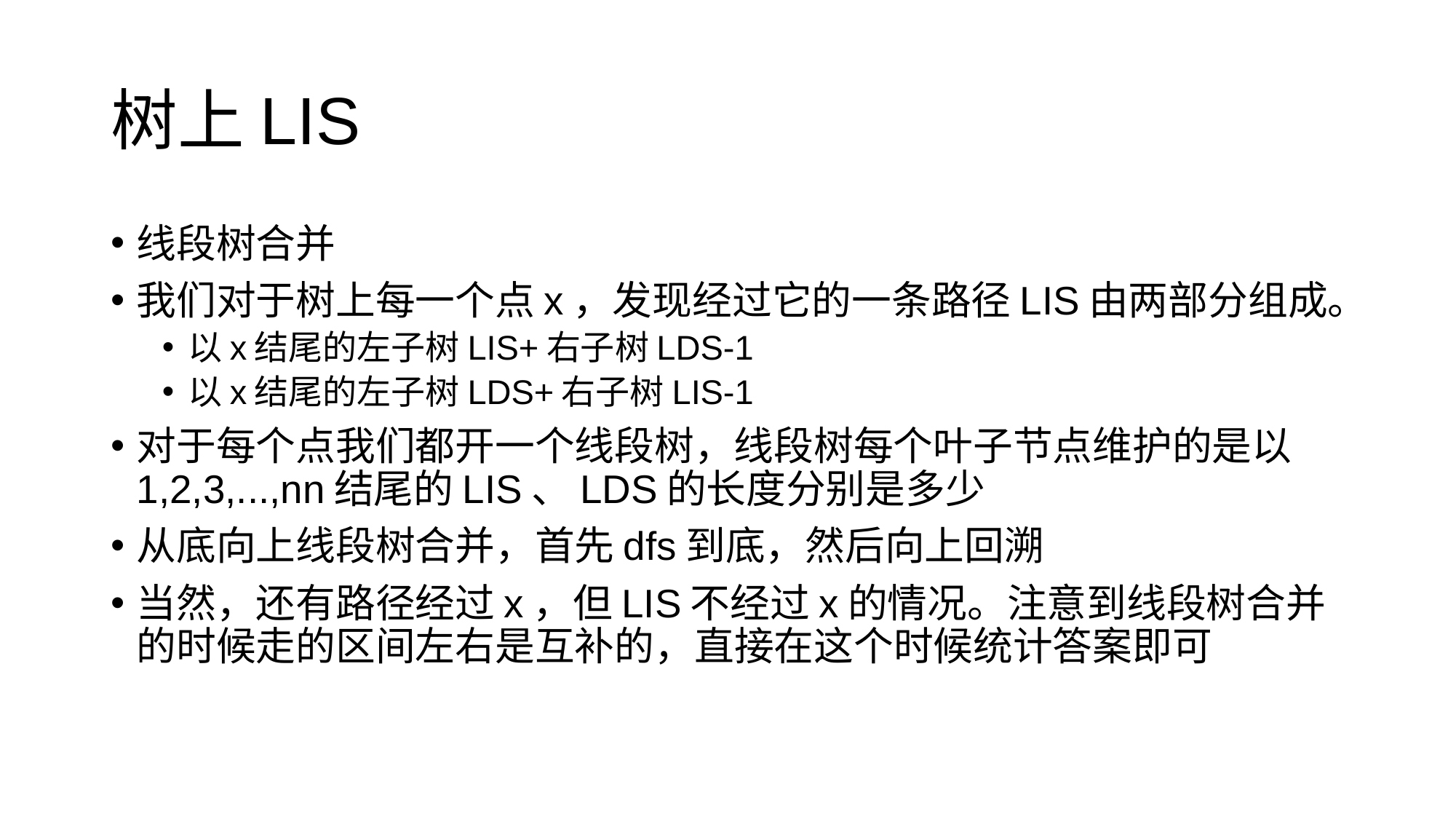

# 树上LIS
线段树合并
我们对于树上每一个点x，发现经过它的一条路径LIS由两部分组成。
以x结尾的左子树LIS+右子树LDS-1
以x结尾的左子树LDS+右子树LIS-1
对于每个点我们都开一个线段树，线段树每个叶子节点维护的是以1,2,3,...,nn结尾的LIS、LDS的长度分别是多少
从底向上线段树合并，首先dfs到底，然后向上回溯
当然，还有路径经过x，但LIS不经过x的情况。注意到线段树合并的时候走的区间左右是互补的，直接在这个时候统计答案即可